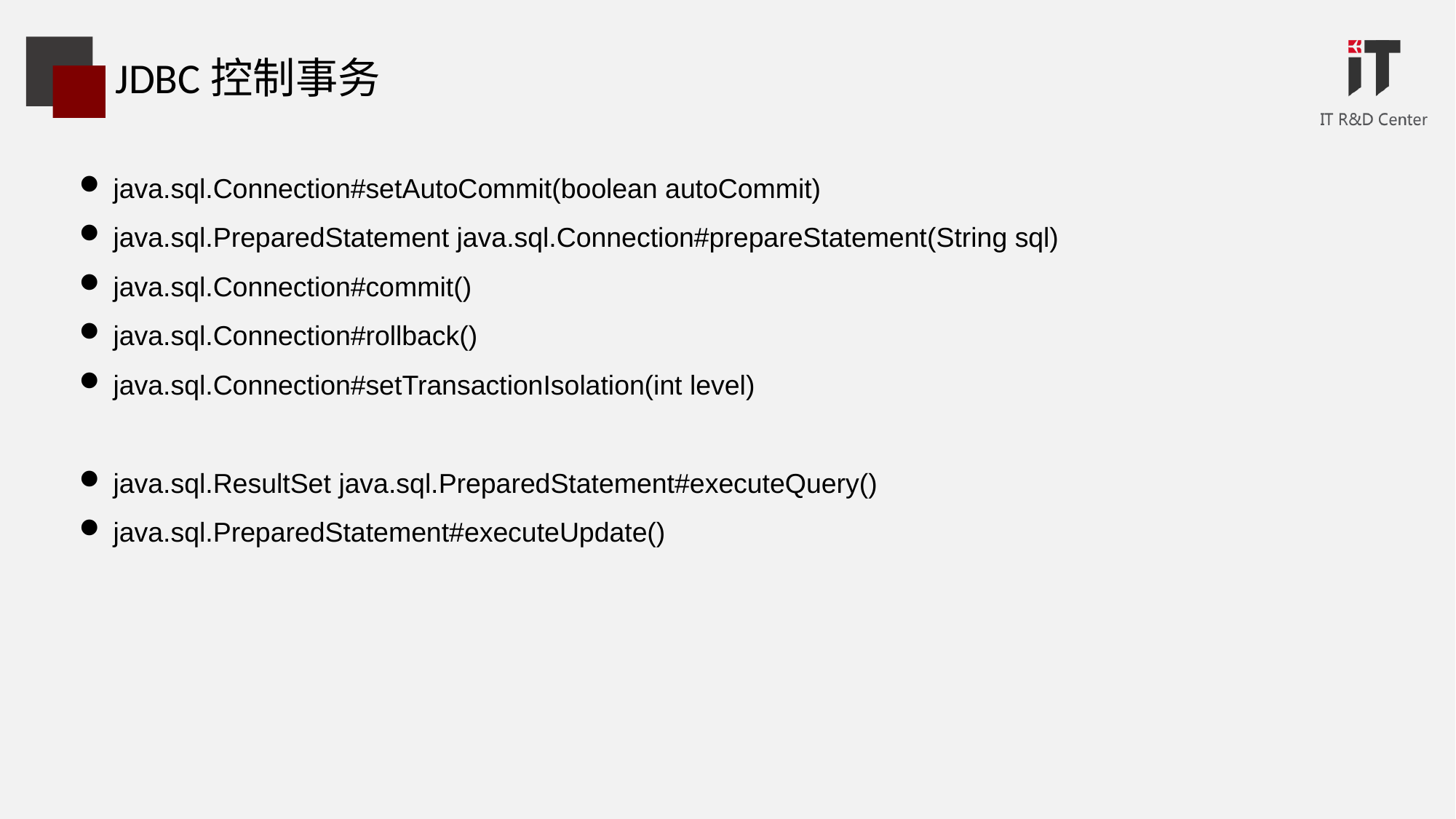

# JDBC控制事务
java.sql.Connection#setAutoCommit(boolean autoCommit)
java.sql.PreparedStatement java.sql.Connection#prepareStatement(String sql)
java.sql.Connection#commit()
java.sql.Connection#rollback()
java.sql.Connection#setTransactionIsolation(int level)

java.sql.ResultSet java.sql.PreparedStatement#executeQuery()
java.sql.PreparedStatement#executeUpdate()